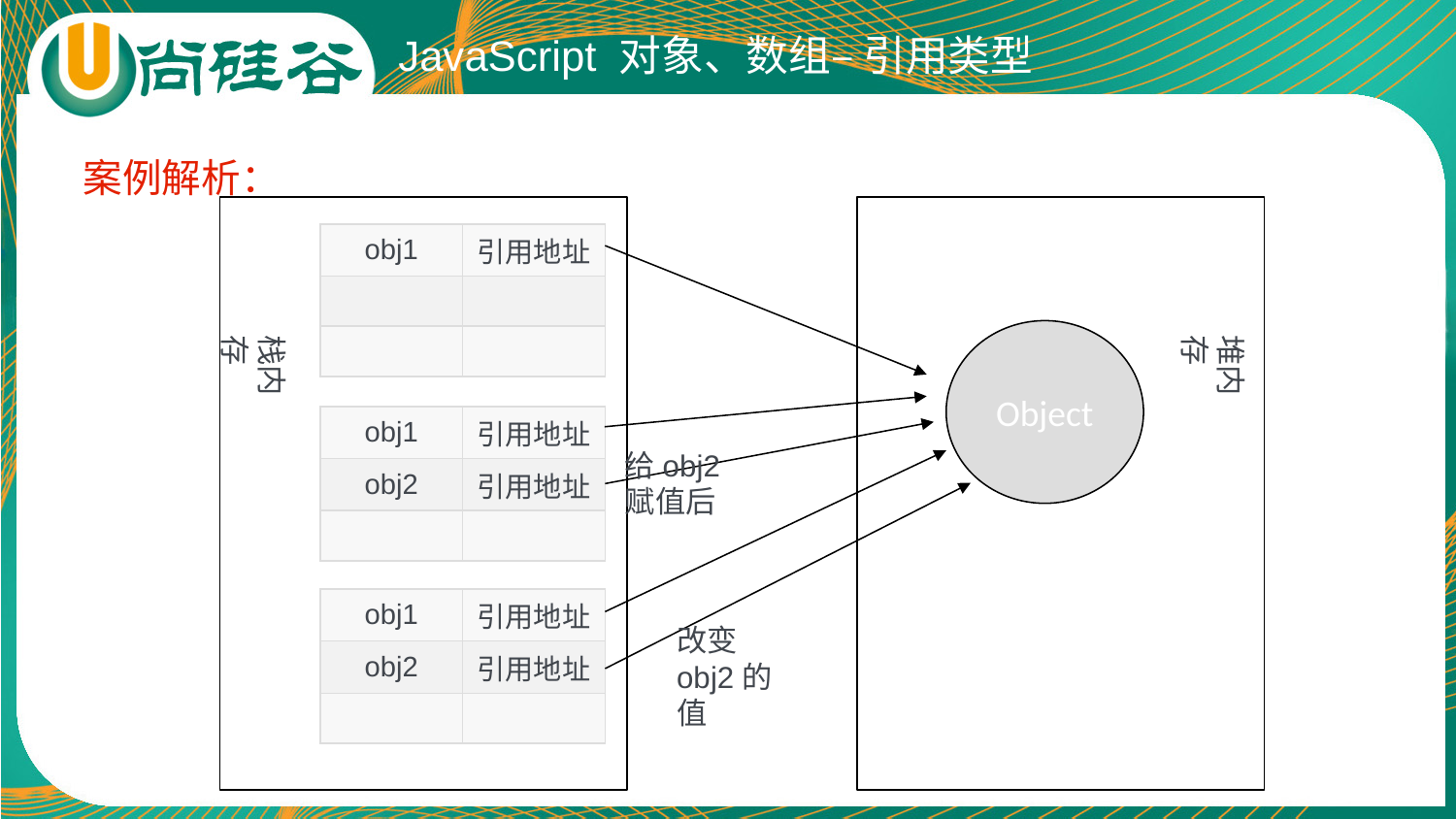

# JavaScript 对象、数组– 引用类型
案例解析：

| obj1 | 引用地址 |
| --- | --- |
|  |  |
|  |  |
栈内存
堆内存
Object
| obj1 | 引用地址 |
| --- | --- |
| obj2 | 引用地址 |
|  |  |
给obj2赋值后
| obj1 | 引用地址 |
| --- | --- |
| obj2 | 引用地址 |
|  |  |
改变obj2的值